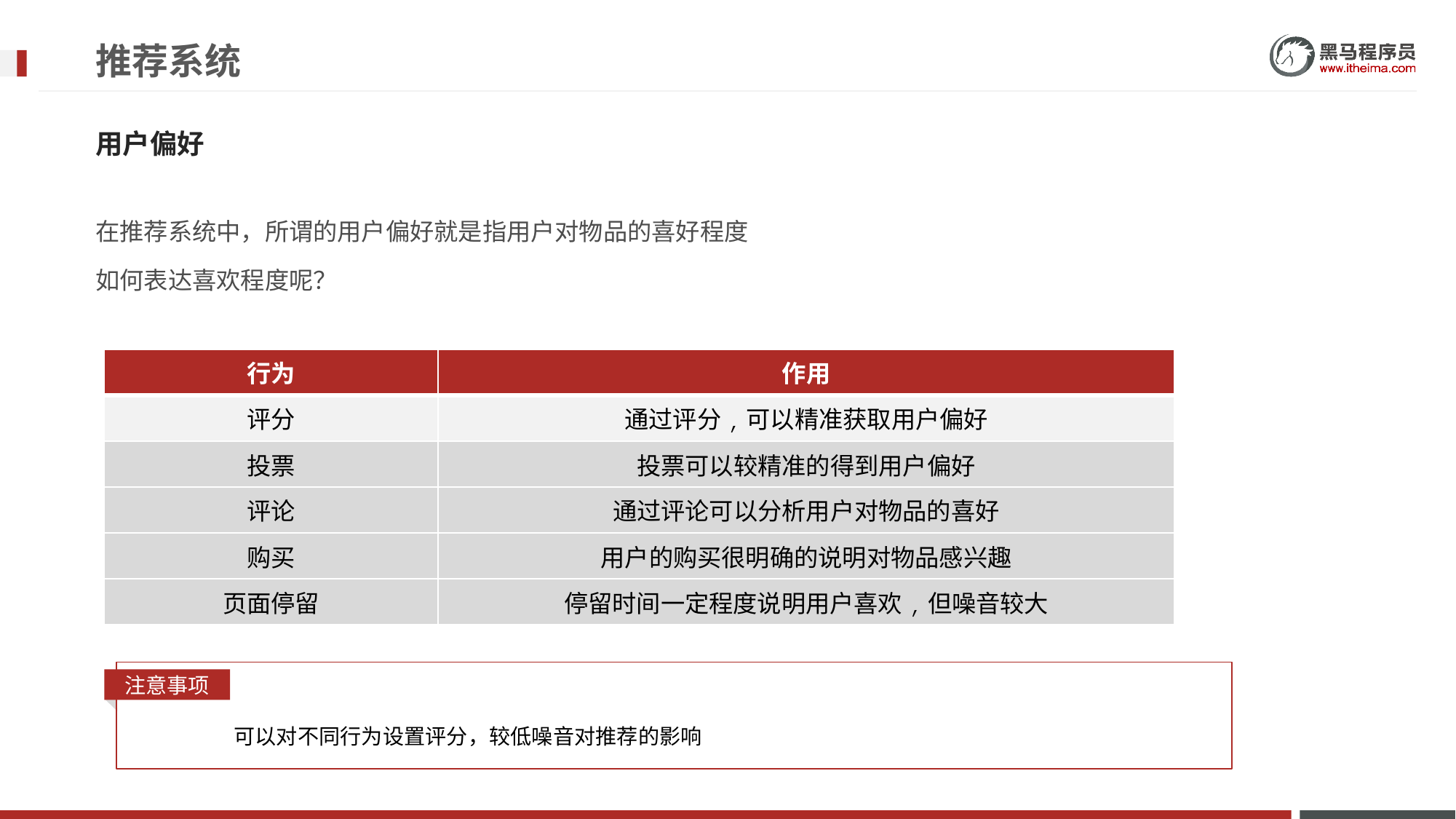

# 推荐系统
用户偏好
在推荐系统中，所谓的用户偏好就是指用户对物品的喜好程度
如何表达喜欢程度呢？
| 行为 | 作用 |
| --- | --- |
| 评分 | 通过评分,可以精准获取用户偏好 |
| 投票 | 投票可以较精准的得到用户偏好 |
| 评论 | 通过评论可以分析用户对物品的喜好 |
| 购买 | 用户的购买很明确的说明对物品感兴趣 |
| 页面停留 | 停留时间一定程度说明用户喜欢,但噪音较大 |

注意事项

可以对不同行为设置评分，较低噪音对推荐的影响